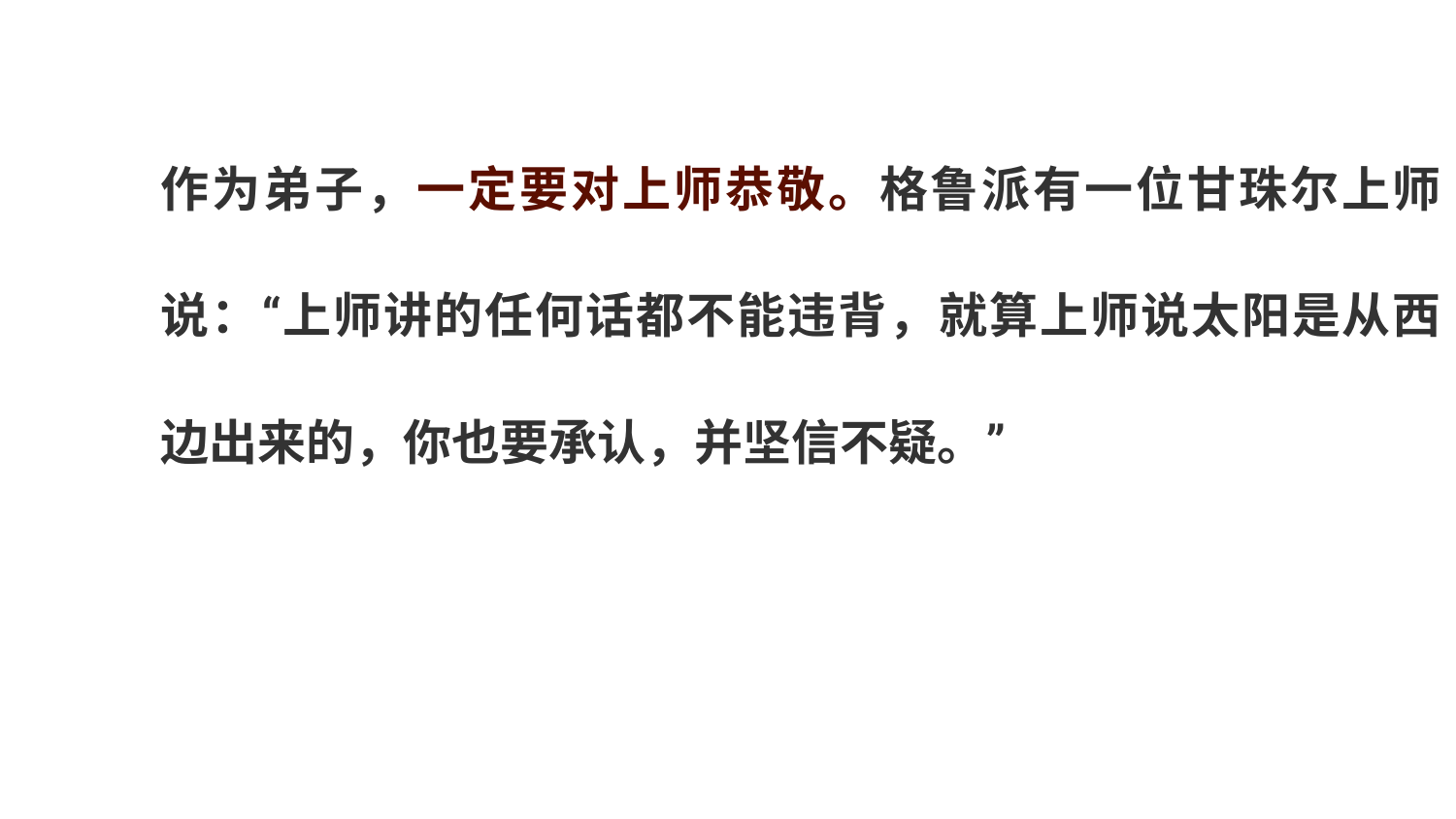

作为弟子，一定要对上师恭敬。格鲁派有一位甘珠尔上师说：“上师讲的任何话都不能违背，就算上师说太阳是从西边出来的，你也要承认，并坚信不疑。”